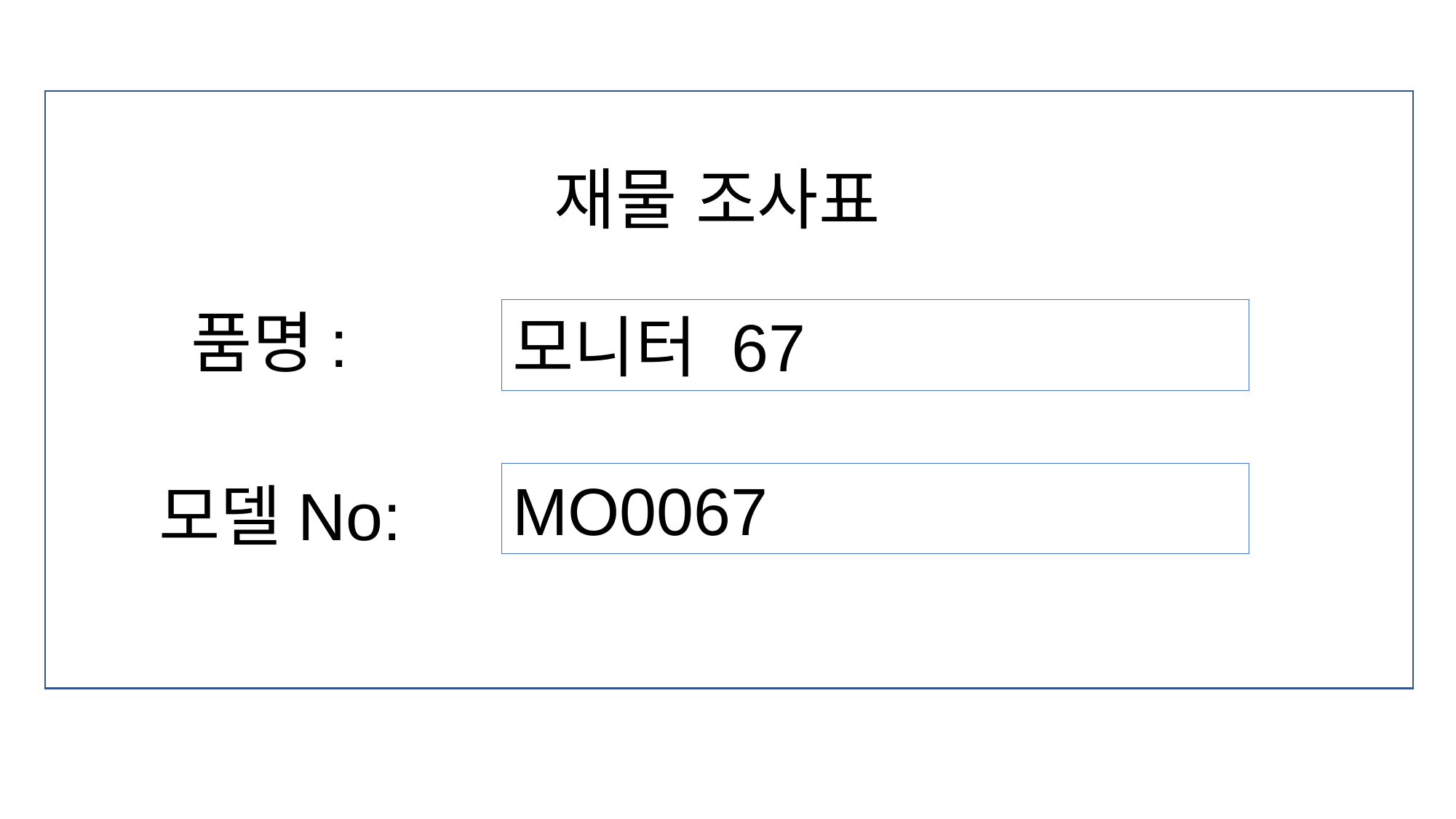

재물 조사표
품명:
모니터 67
MO0067
모델No: